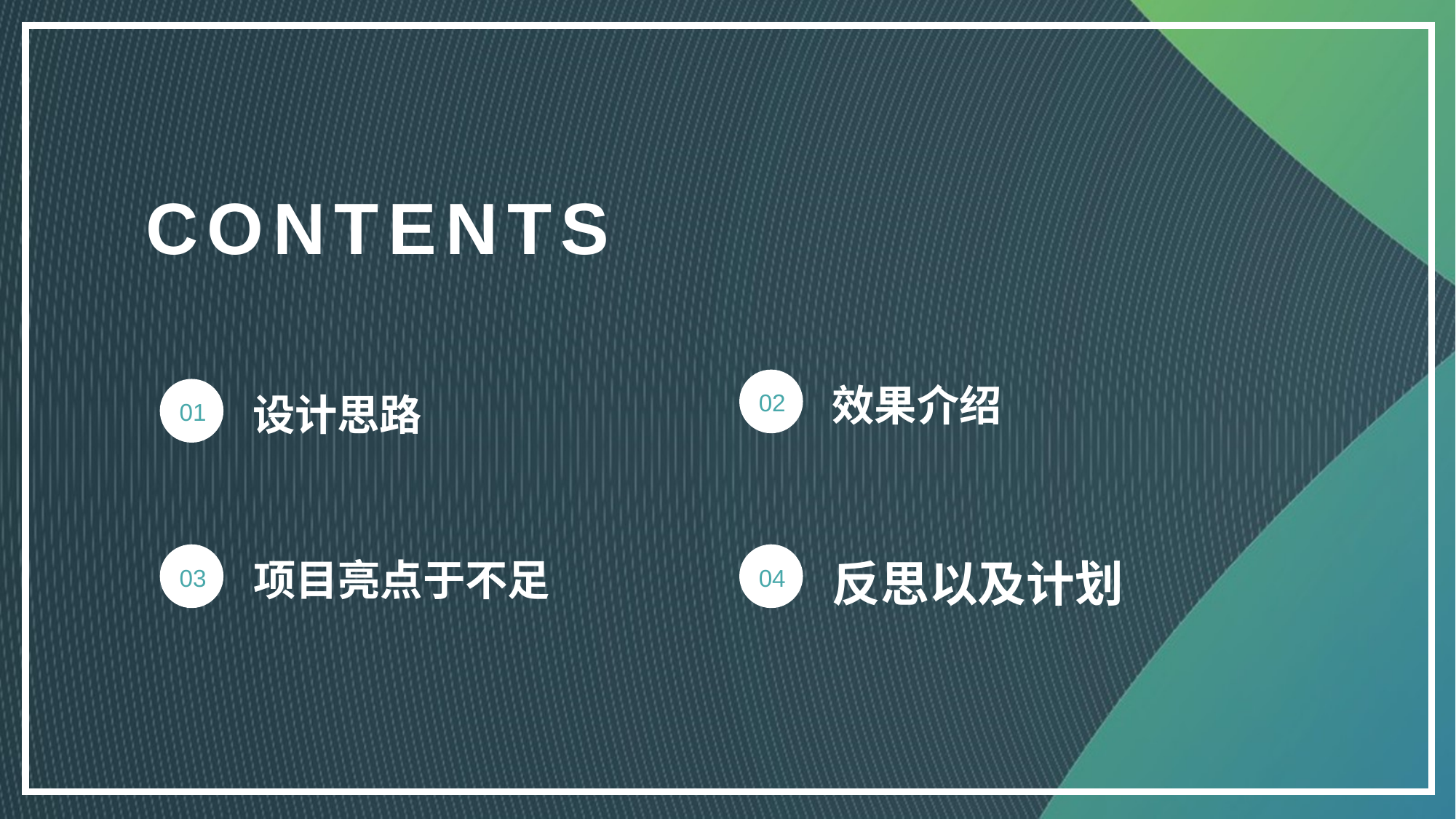

CONTENTS

02
效果介绍

01
设计思路

03
项目亮点于不足

04
反思以及计划